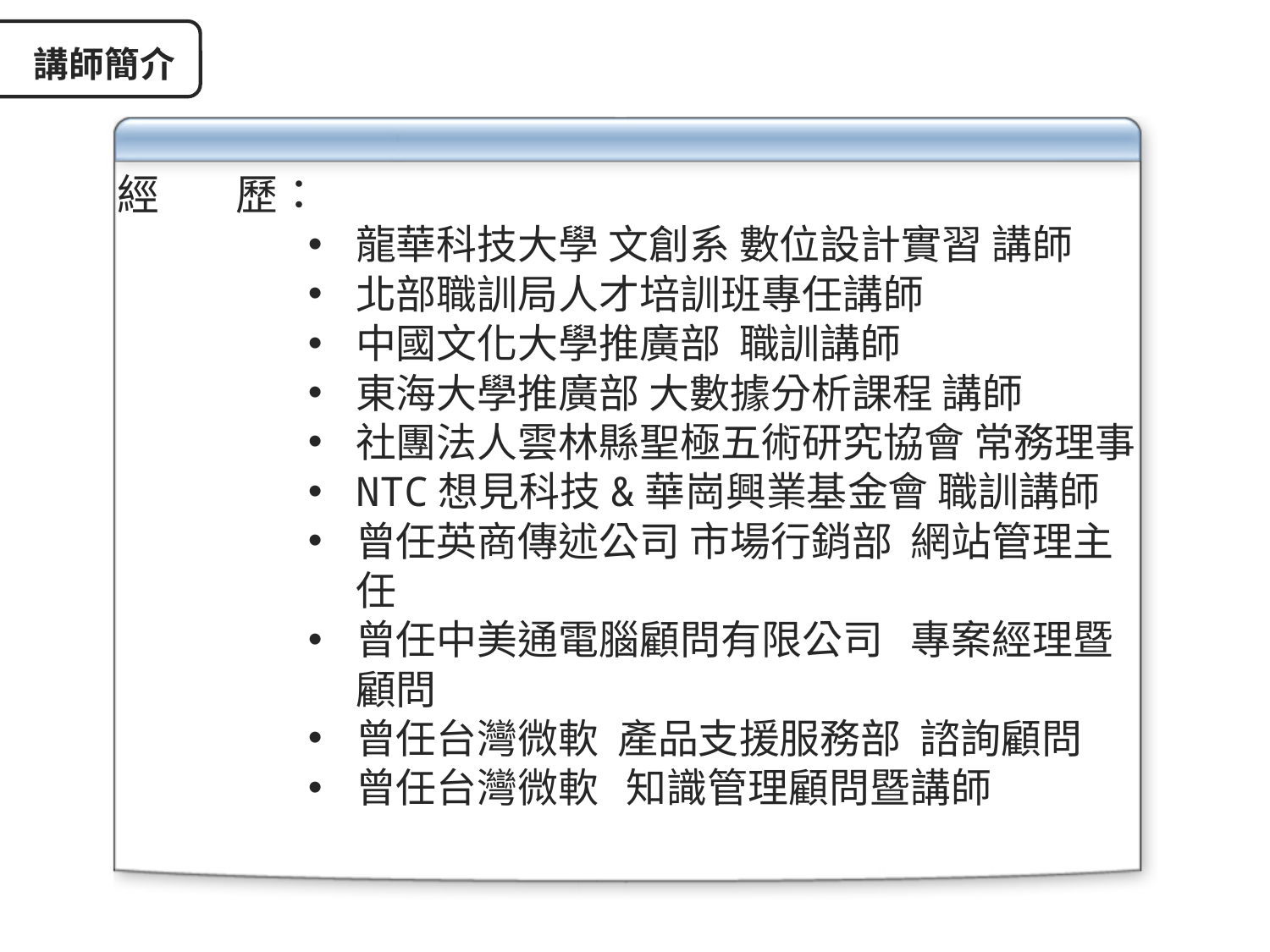

講師簡介
經        歷：
龍華科技大學 文創系 數位設計實習 講師
北部職訓局人才培訓班專任講師
中國文化大學推廣部  職訓講師
東海大學推廣部 大數據分析課程 講師
社團法人雲林縣聖極五術研究協會 常務理事
NTC想見科技&華崗興業基金會 職訓講師
曾任英商傳述公司 市場行銷部  網站管理主任
曾任中美通電腦顧問有限公司   專案經理暨顧問
曾任台灣微軟  產品支援服務部  諮詢顧問
曾任台灣微軟   知識管理顧問暨講師